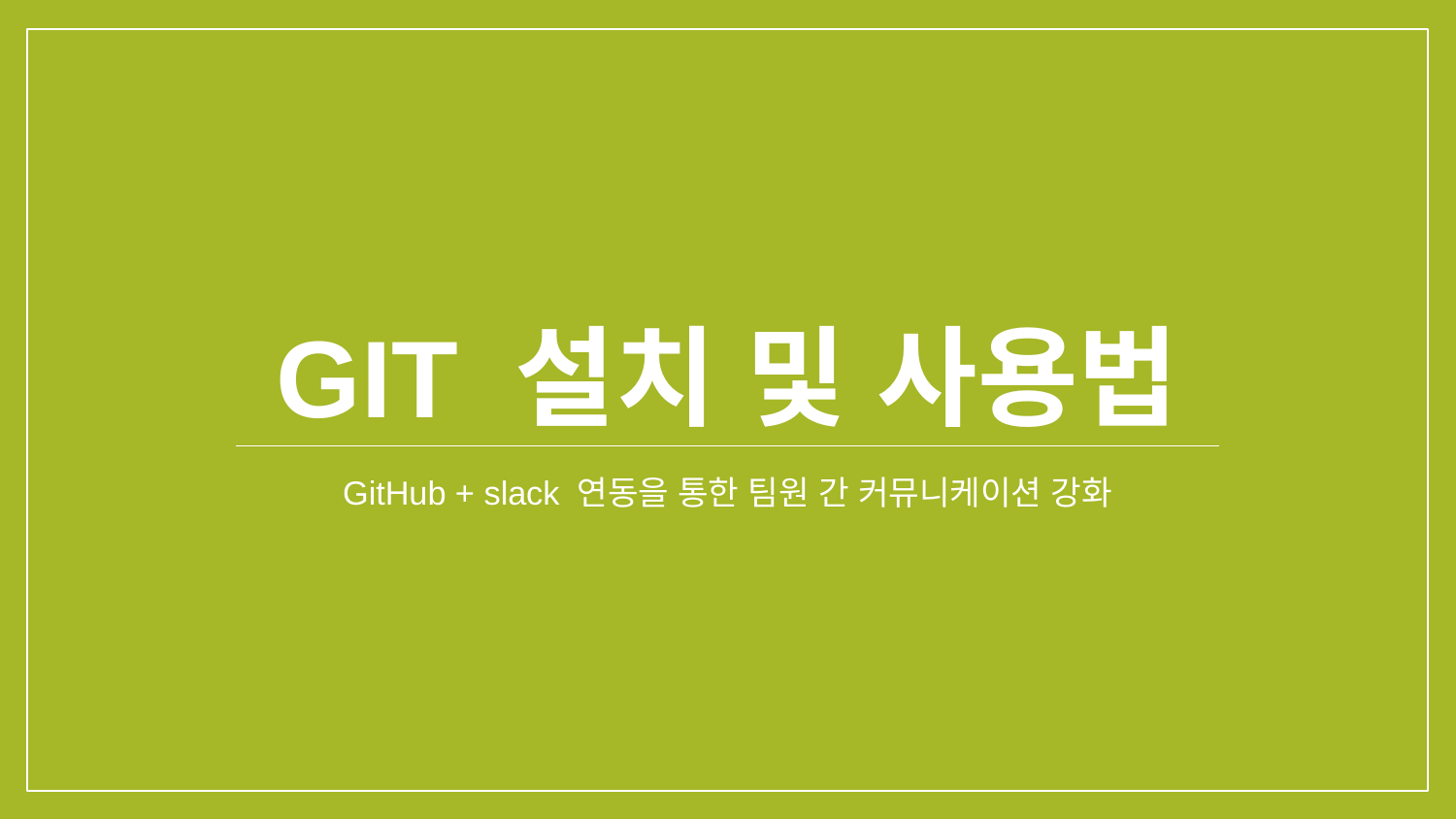

# GIT 설치 및 사용법
GitHub + slack 연동을 통한 팀원 간 커뮤니케이션 강화